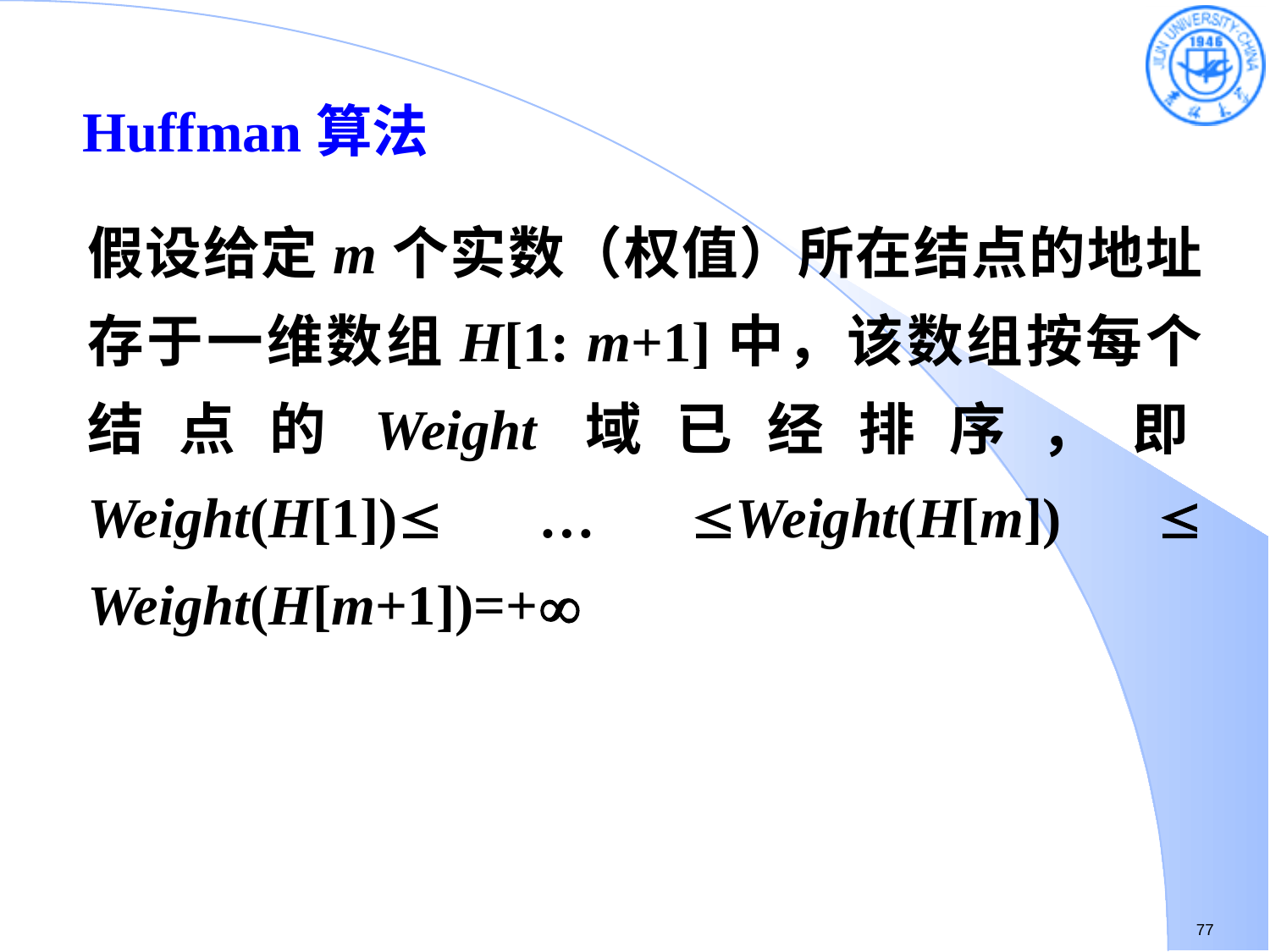

# Huffman算法
假设给定m个实数（权值）所在结点的地址存于一维数组H[1: m+1]中，该数组按每个结点的Weight域已经排序，即Weight(H[1])≤ … ≤Weight(H[m]) ≤ Weight(H[m+1])=+∞